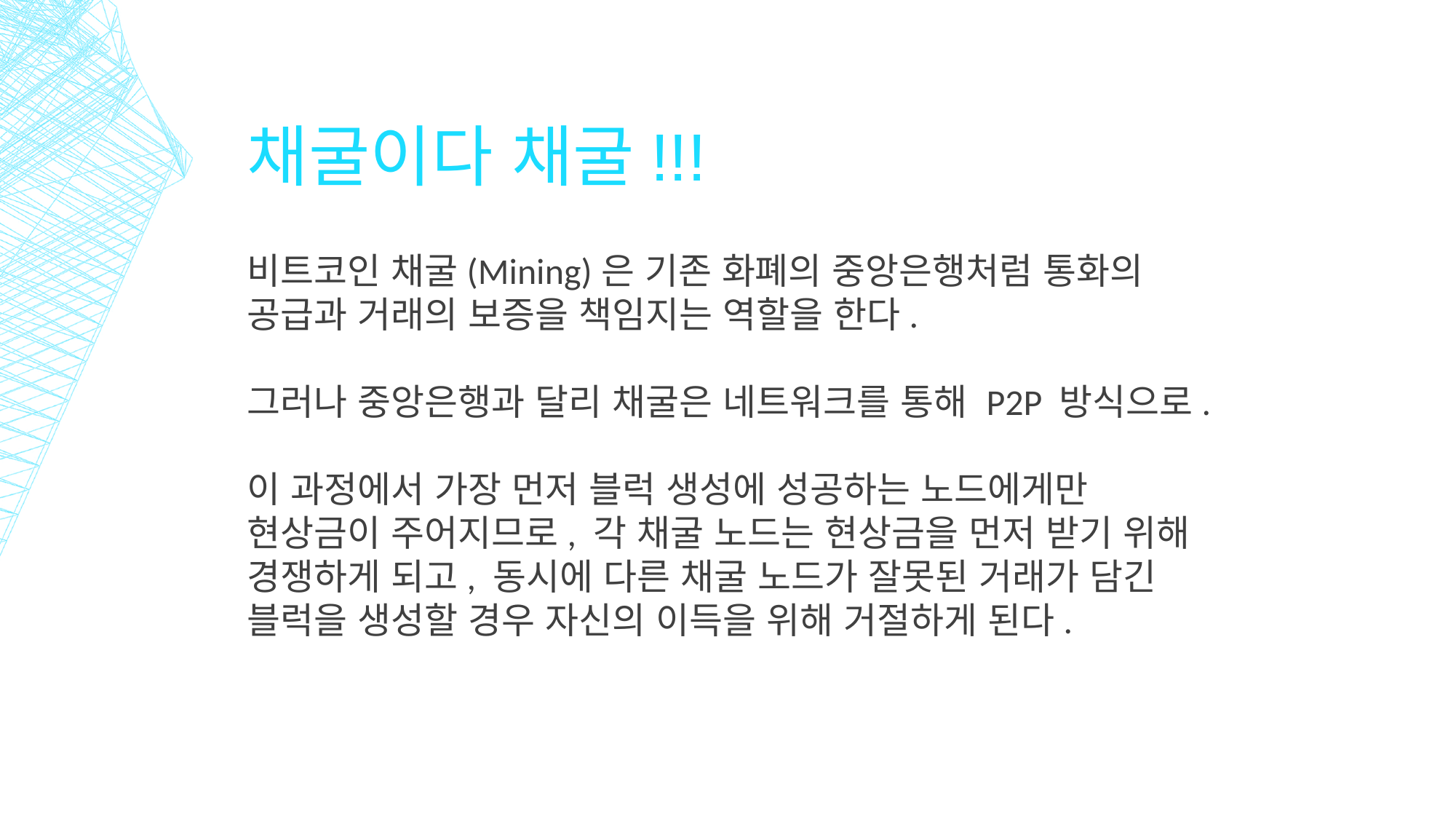

# 채굴이다 채굴!!!
비트코인 채굴(Mining)은 기존 화폐의 중앙은행처럼 통화의 공급과 거래의 보증을 책임지는 역할을 한다.

그러나 중앙은행과 달리 채굴은 네트워크를 통해 P2P 방식으로.

이 과정에서 가장 먼저 블럭 생성에 성공하는 노드에게만 현상금이 주어지므로, 각 채굴 노드는 현상금을 먼저 받기 위해 경쟁하게 되고, 동시에 다른 채굴 노드가 잘못된 거래가 담긴 블럭을 생성할 경우 자신의 이득을 위해 거절하게 된다.